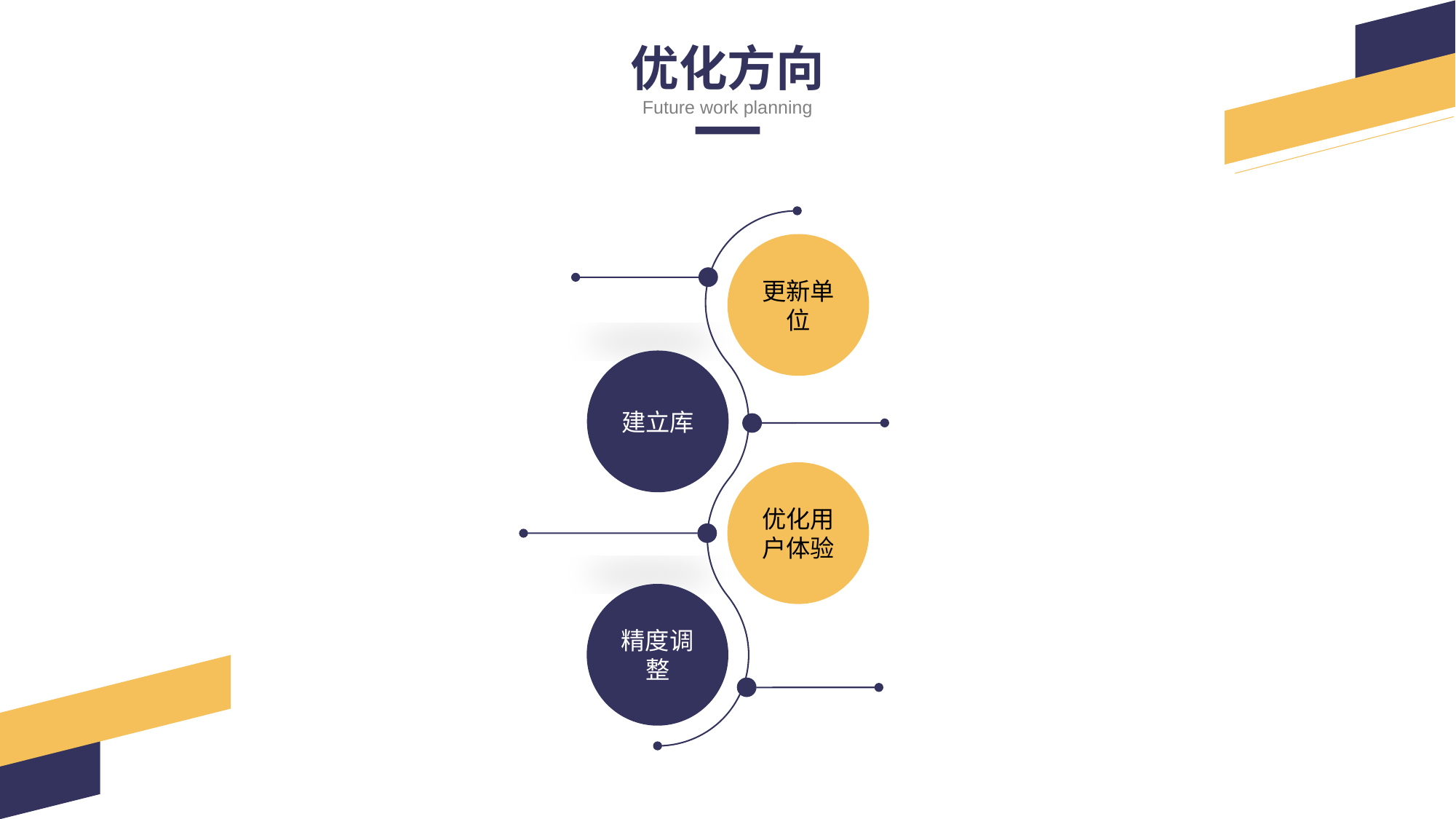

优化方向

Future work planning

更新单位

建立库

优化用户体验

精度调整